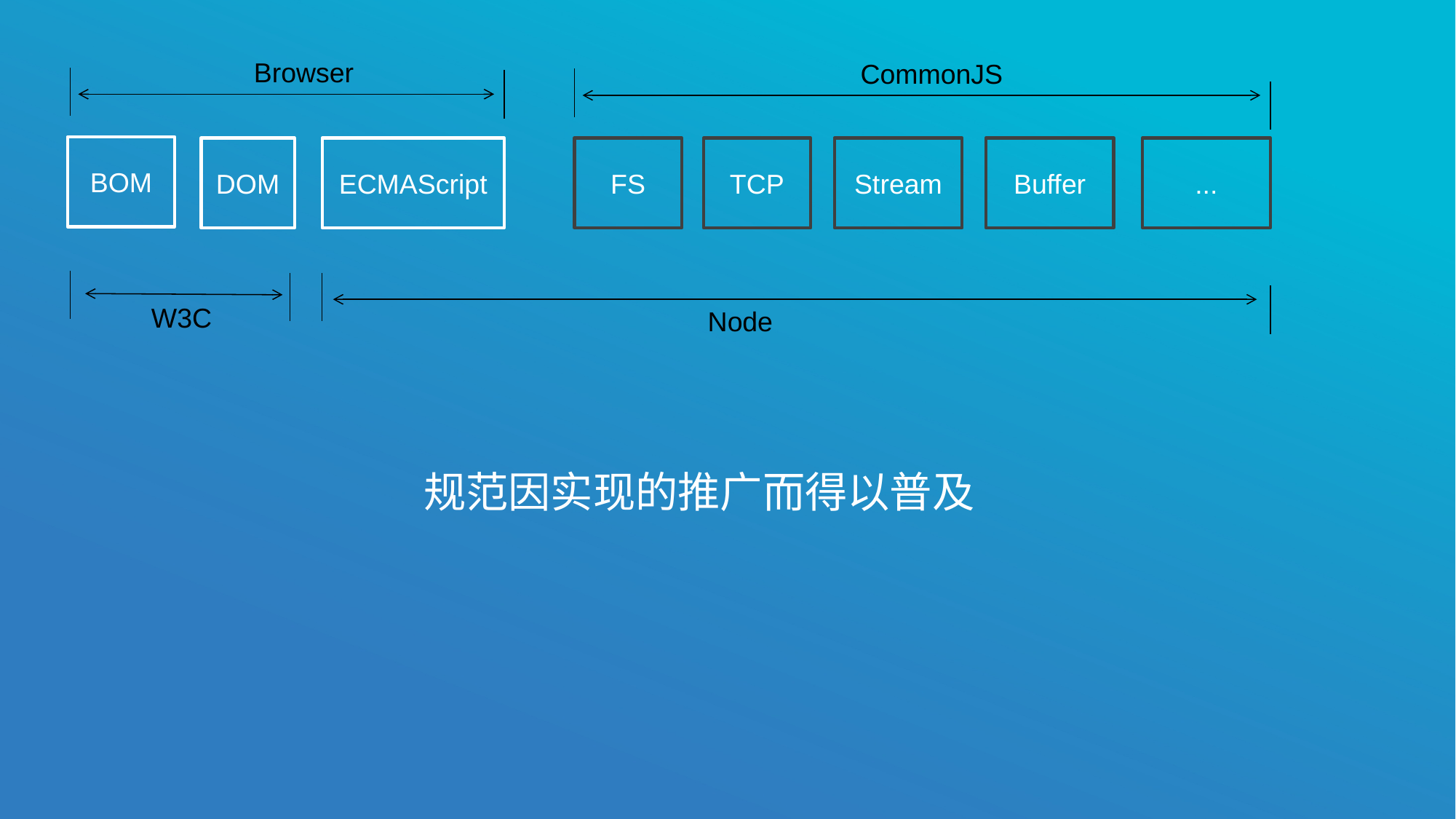

Browser
CommonJS
BOM
DOM
ECMAScript
FS
TCP
Stream
Buffer
...
W3C
Node
规范因实现的推广而得以普及